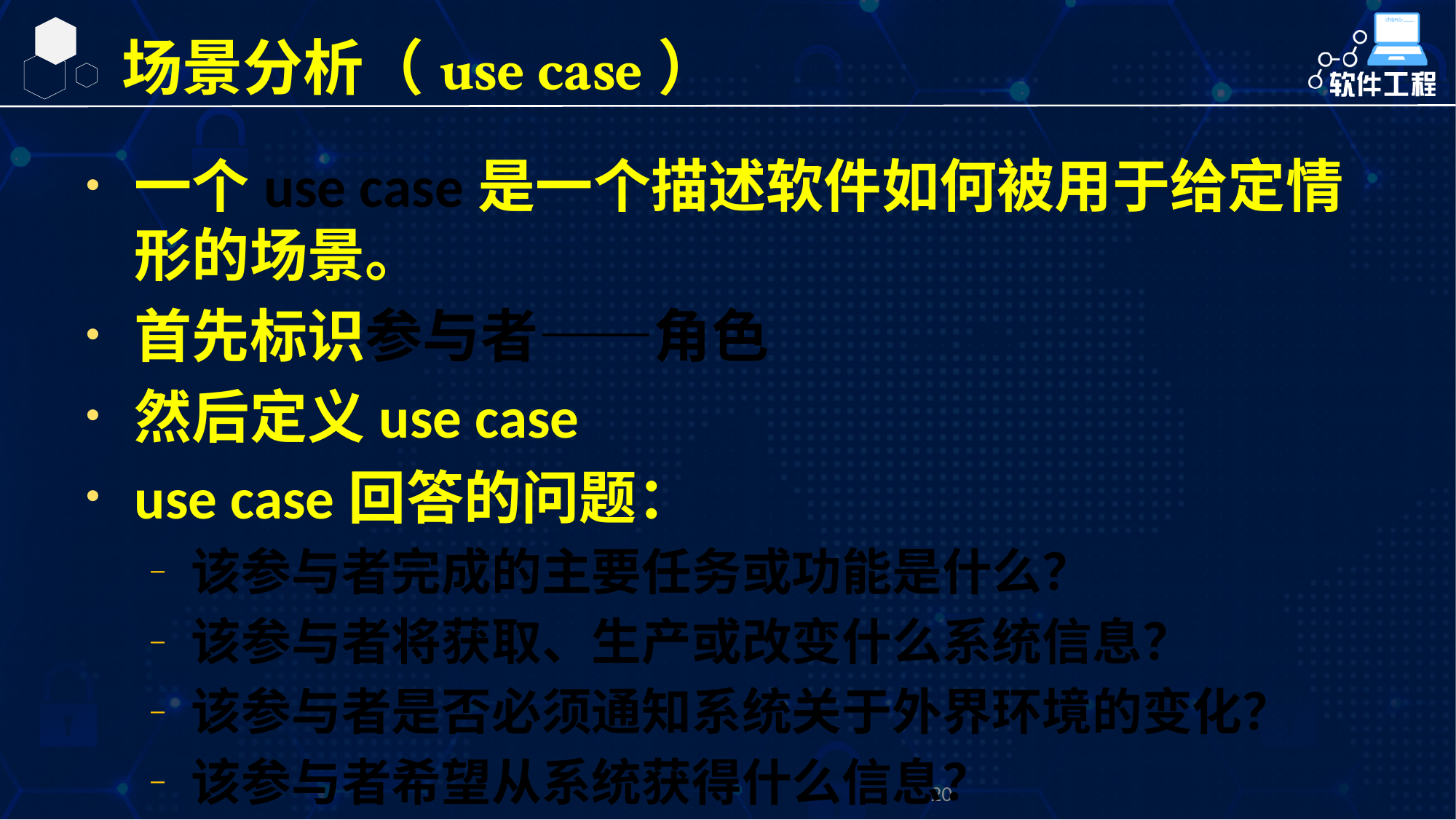

场景分析（use case）
一个use case是一个描述软件如何被用于给定情形的场景。
首先标识参与者——角色
然后定义use case
use case回答的问题：
该参与者完成的主要任务或功能是什么？
该参与者将获取、生产或改变什么系统信息？
该参与者是否必须通知系统关于外界环境的变化？
该参与者希望从系统获得什么信息？
该参与者是否希望被通知未预期的变化？
20